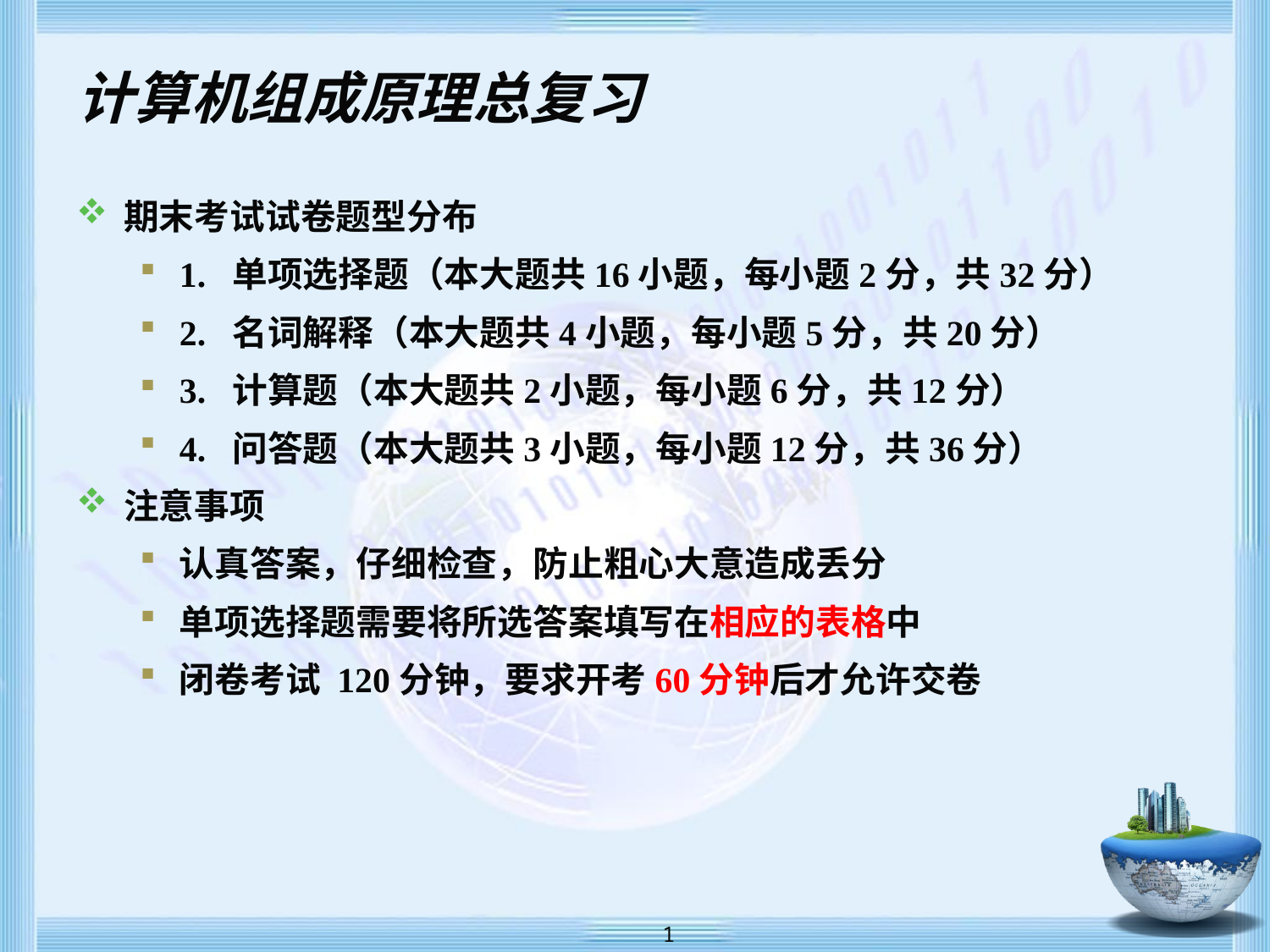

# 计算机组成原理总复习
期末考试试卷题型分布
1.  单项选择题（本大题共16小题，每小题2分，共32分）
2.  名词解释（本大题共4小题，每小题5分，共20分）
3.  计算题（本大题共2小题，每小题6分，共12分）
4.  问答题（本大题共3小题，每小题12分，共36分）
注意事项
认真答案，仔细检查，防止粗心大意造成丢分
单项选择题需要将所选答案填写在相应的表格中
闭卷考试 120分钟，要求开考60分钟后才允许交卷

    1